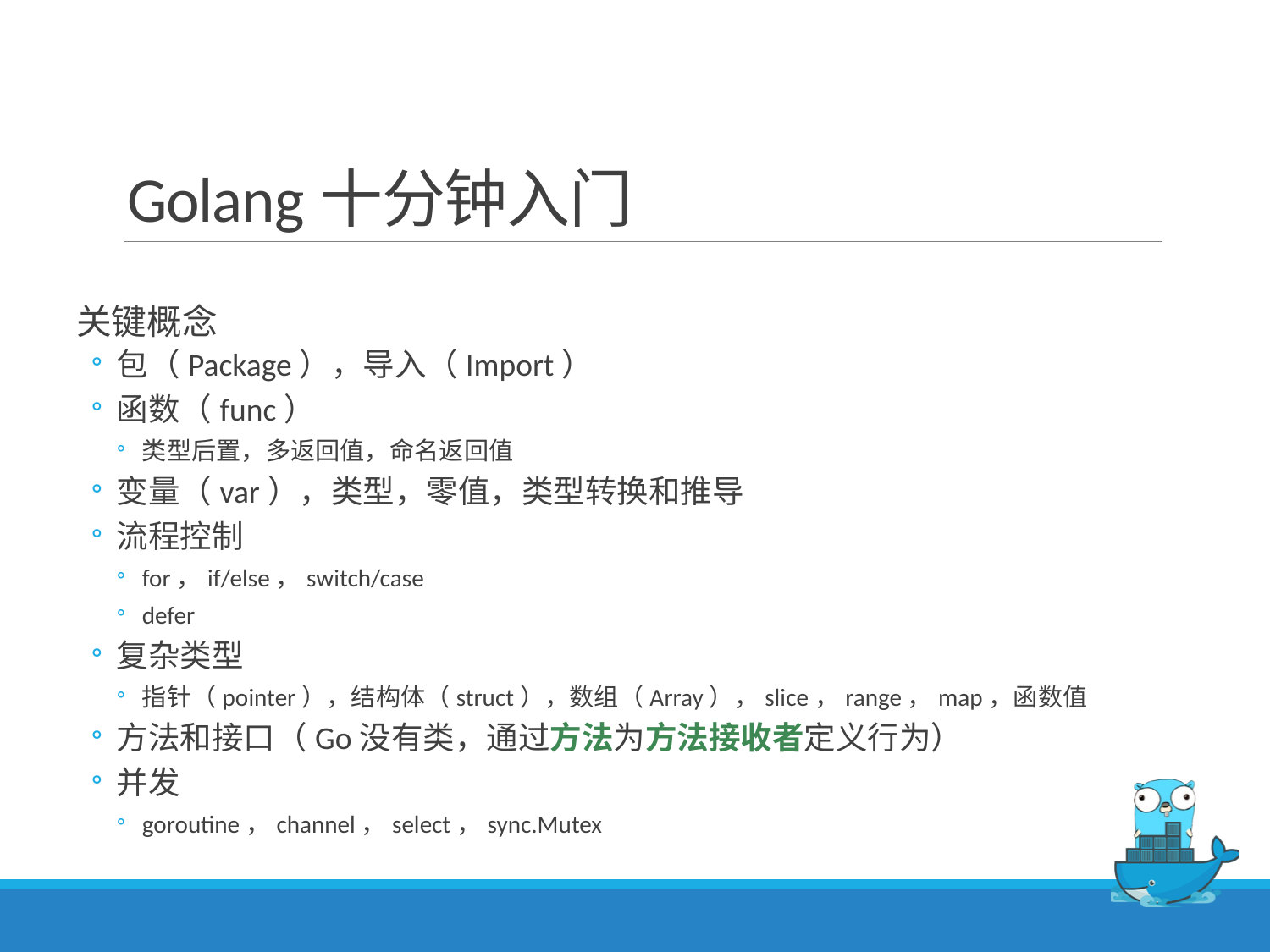

# Golang十分钟入门
关键概念
包（Package），导入（Import）
函数（func）
类型后置，多返回值，命名返回值
变量（var），类型，零值，类型转换和推导
流程控制
for，if/else，switch/case
defer
复杂类型
指针（pointer），结构体（struct），数组（Array），slice，range，map，函数值
方法和接口（Go没有类，通过方法为方法接收者定义行为）
并发
goroutine，channel，select，sync.Mutex